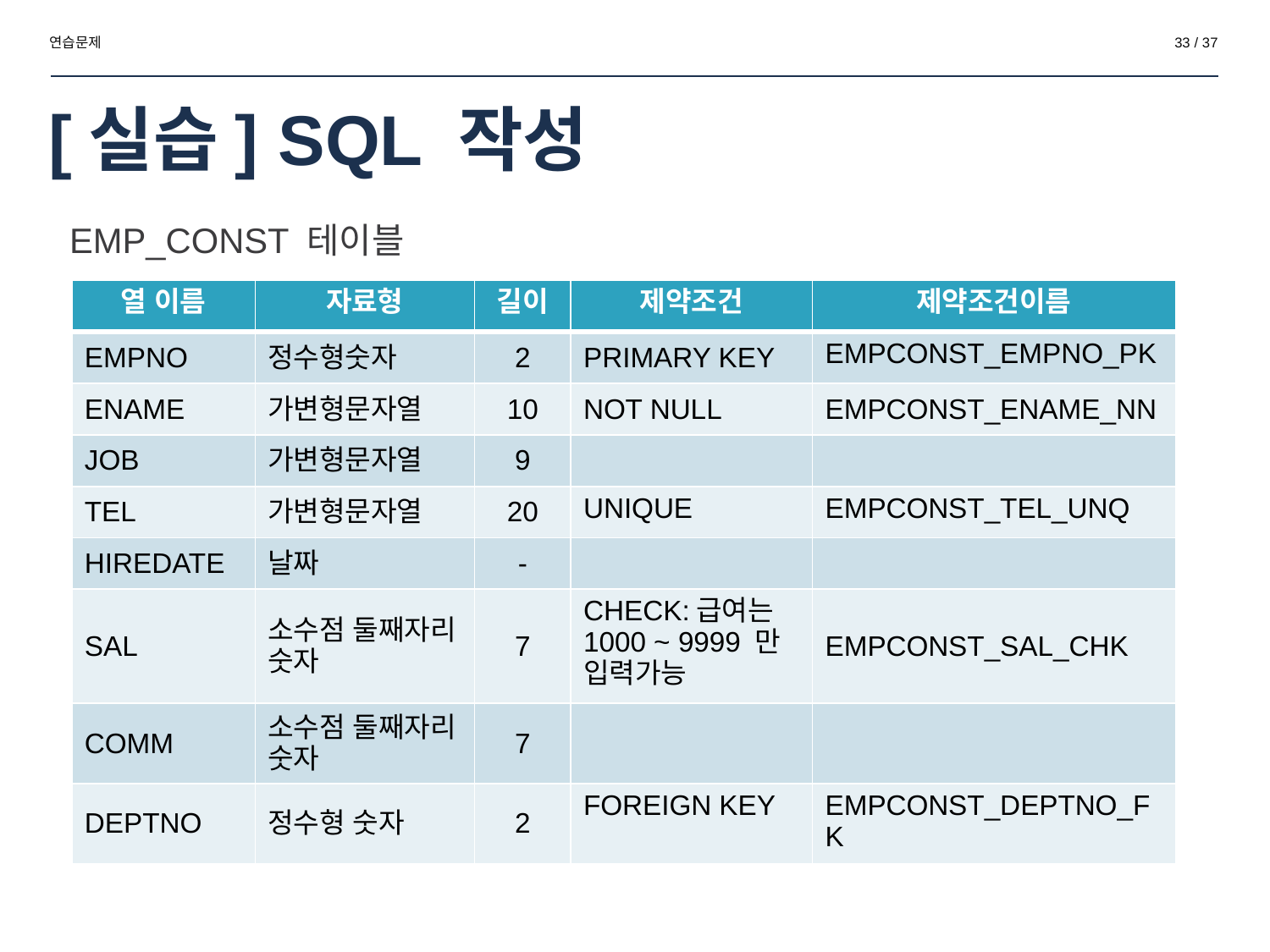

연습문제
33 / 37
# [실습] SQL 작성

EMP_CONST 테이블

| 열 이름 | 자료형 | 길이 | 제약조건 | 제약조건이름 |
| --- | --- | --- | --- | --- |
| EMPNO | 정수형숫자 | 2 | PRIMARY KEY | EMPCONST\_EMPNO\_PK |
| ENAME | 가변형문자열 | 10 | NOT NULL | EMPCONST\_ENAME\_NN |
| JOB | 가변형문자열 | 9 |  |  |
| TEL | 가변형문자열 | 20 | UNIQUE | EMPCONST\_TEL\_UNQ |
| HIREDATE | 날짜 | - |  |  |
| SAL | 소수점 둘째자리 숫자 | 7 | CHECK:급여는 1000 ~ 9999 만 입력가능 | EMPCONST\_SAL\_CHK |
| COMM | 소수점 둘째자리 숫자 | 7 |  |  |
| DEPTNO | 정수형 숫자 | 2 | FOREIGN KEY | EMPCONST\_DEPTNO\_FK |